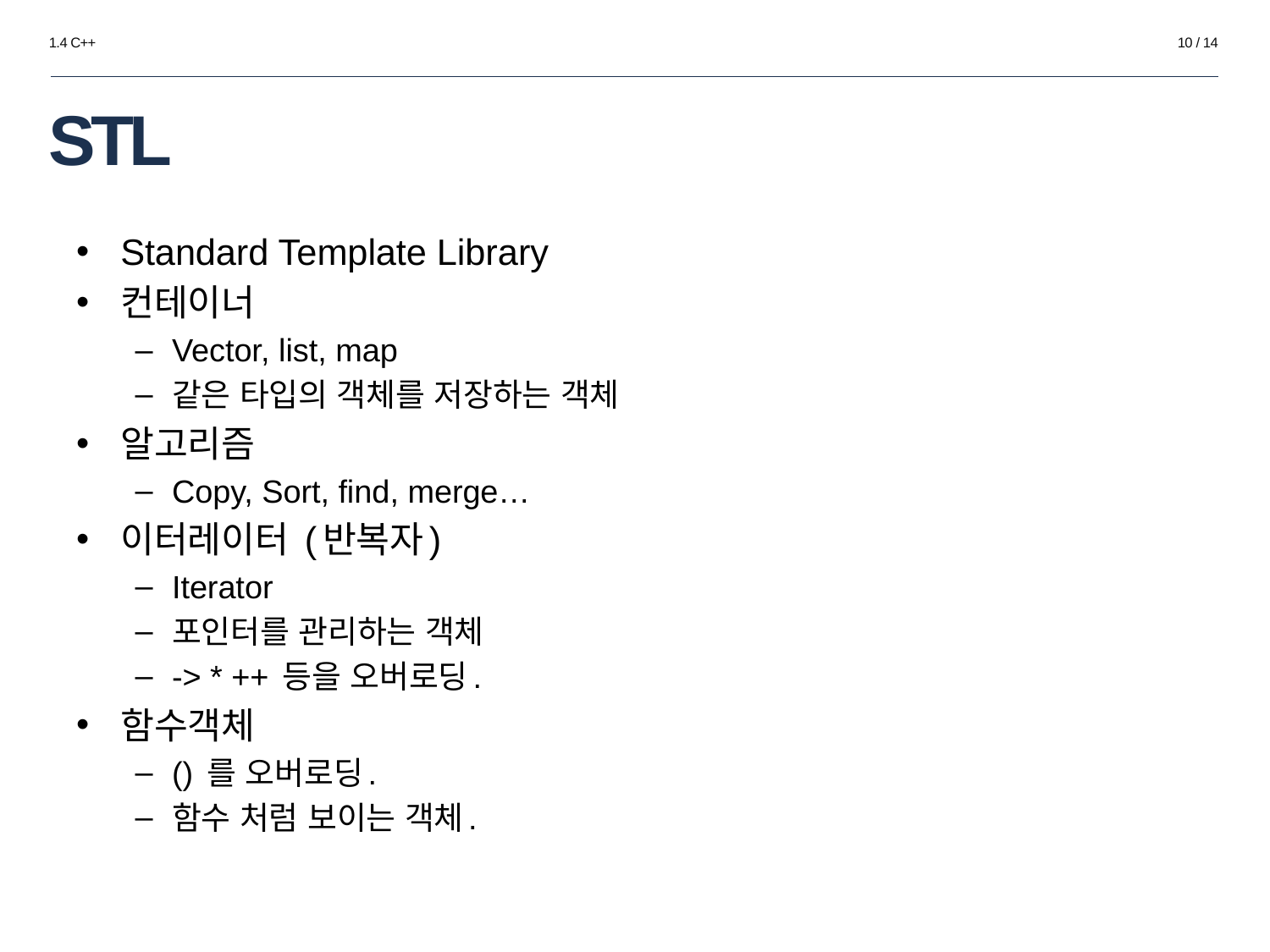

1.4 C++
10 / 14
# STL
Standard Template Library
컨테이너
Vector, list, map
같은 타입의 객체를 저장하는 객체
알고리즘
Copy, Sort, find, merge…
이터레이터 (반복자)
Iterator
포인터를 관리하는 객체
-> * ++ 등을 오버로딩.
함수객체
() 를 오버로딩.
함수 처럼 보이는 객체.